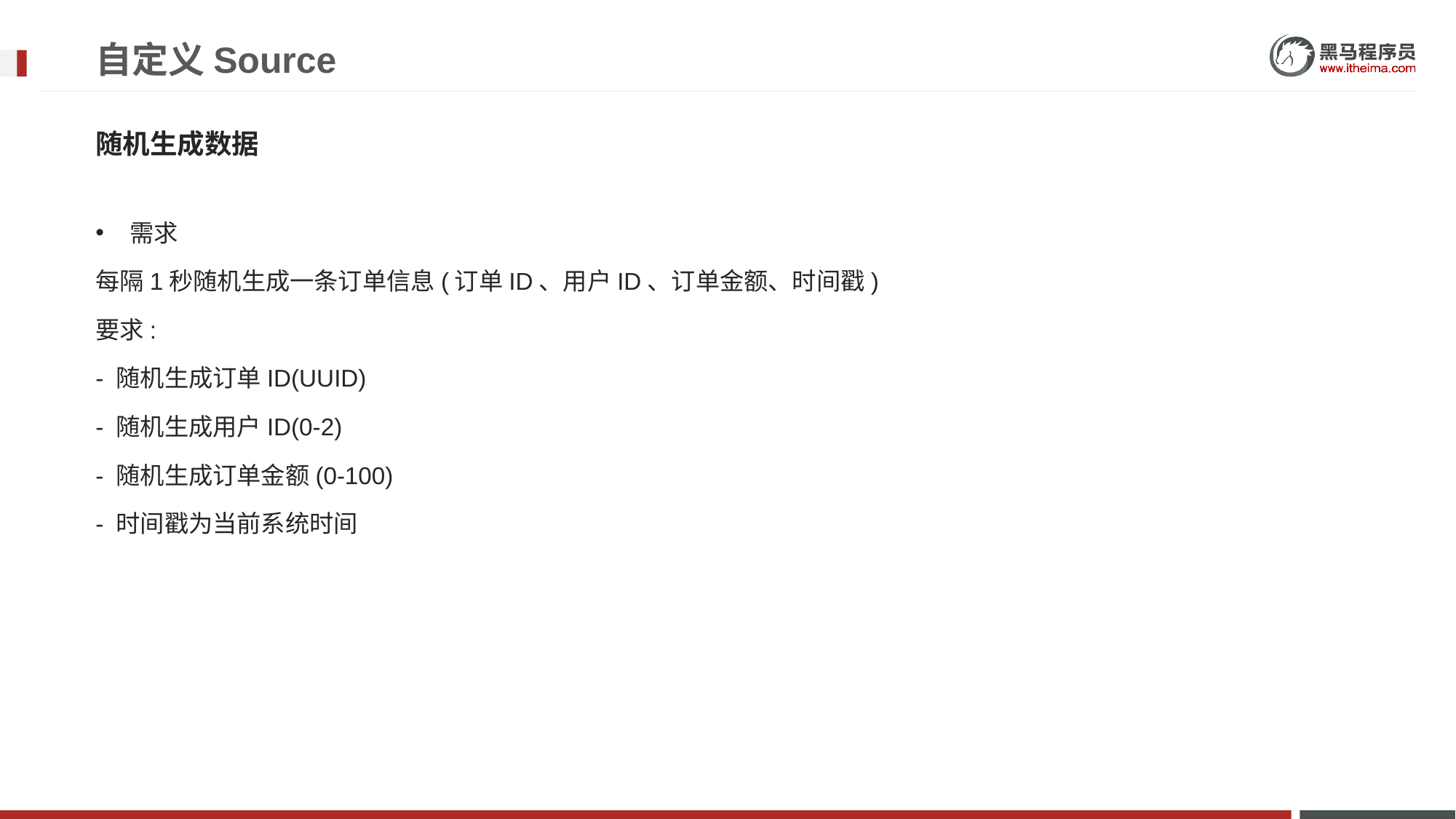

# 自定义Source
随机生成数据
需求
每隔1秒随机生成一条订单信息(订单ID、用户ID、订单金额、时间戳)
要求:
- 随机生成订单ID(UUID)
- 随机生成用户ID(0-2)
- 随机生成订单金额(0-100)
- 时间戳为当前系统时间